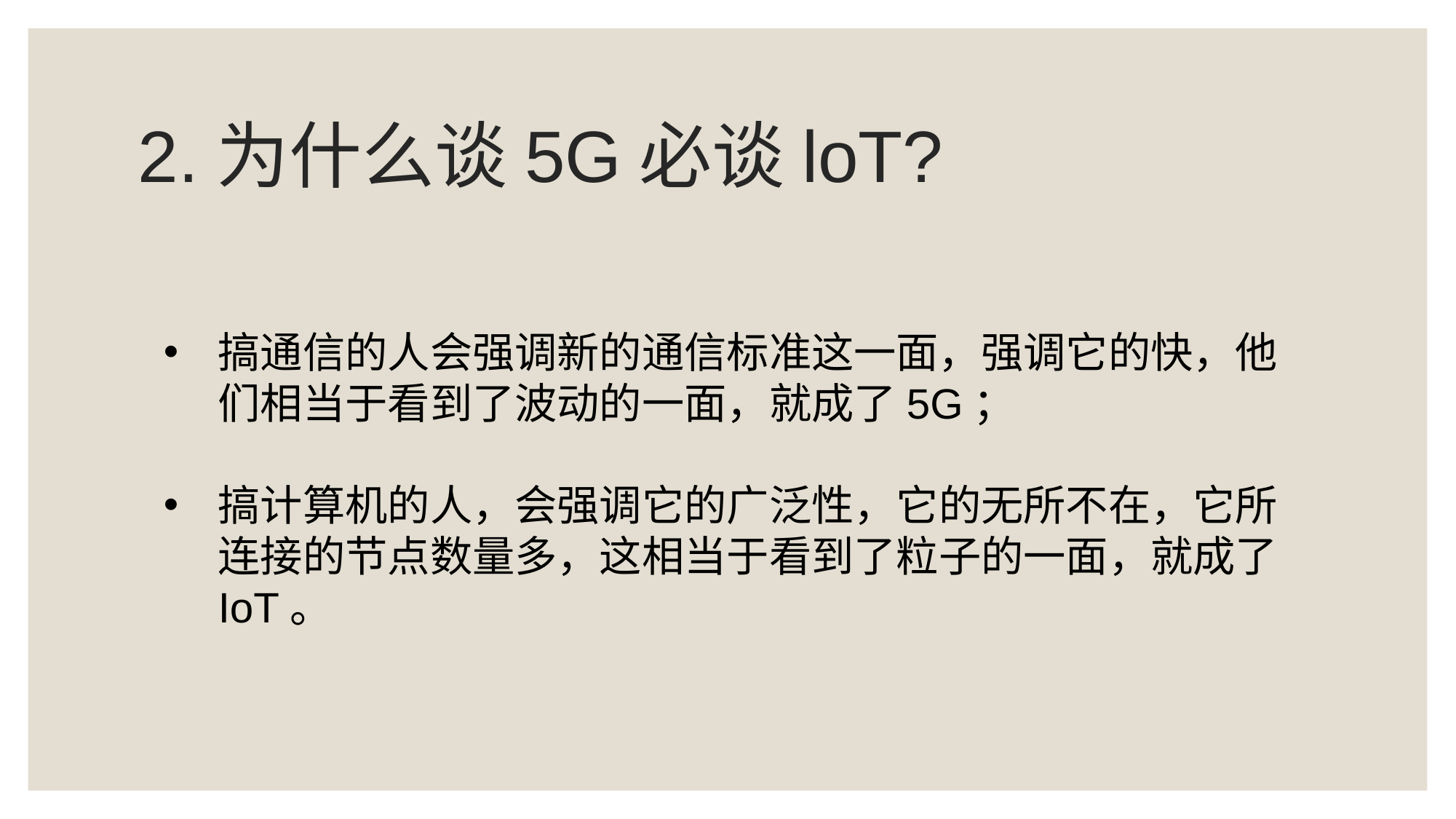

# 2.为什么谈5G必谈loT?

搞通信的人会强调新的通信标准这一面，强调它的快，他们相当于看到了波动的一面，就成了5G；

搞计算机的人，会强调它的广泛性，它的无所不在，它所连接的节点数量多，这相当于看到了粒子的一面，就成了IoT。